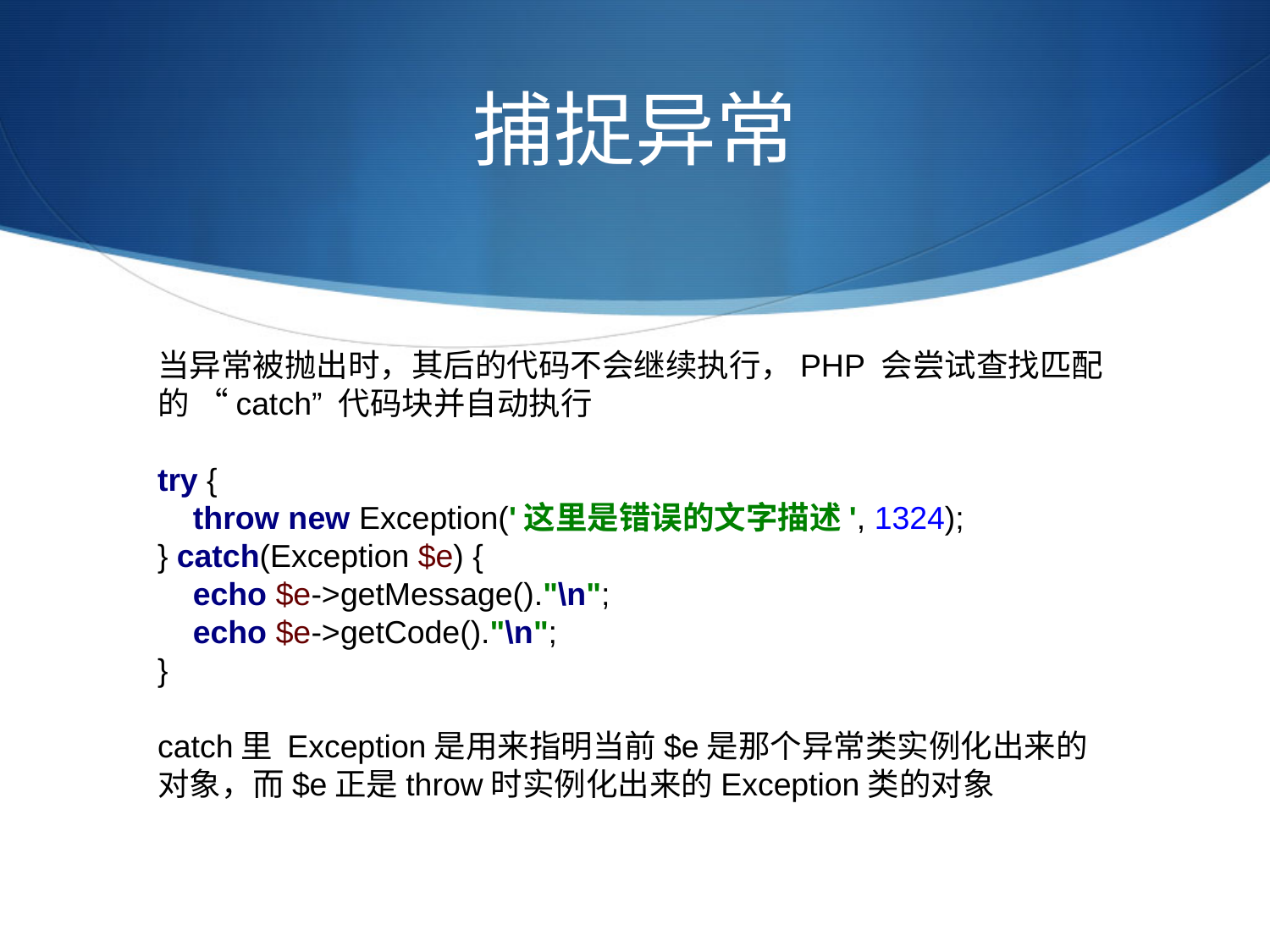

# 捕捉异常
当异常被抛出时，其后的代码不会继续执行，PHP 会尝试查找匹配的 “catch” 代码块并自动执行

try {
    throw new Exception('这里是错误的文字描述', 1324);
} catch(Exception $e) {
    echo $e->getMessage()."\n";
    echo $e->getCode()."\n";
}

catch里 Exception是用来指明当前$e是那个异常类实例化出来的对象，而$e正是throw时实例化出来的Exception类的对象